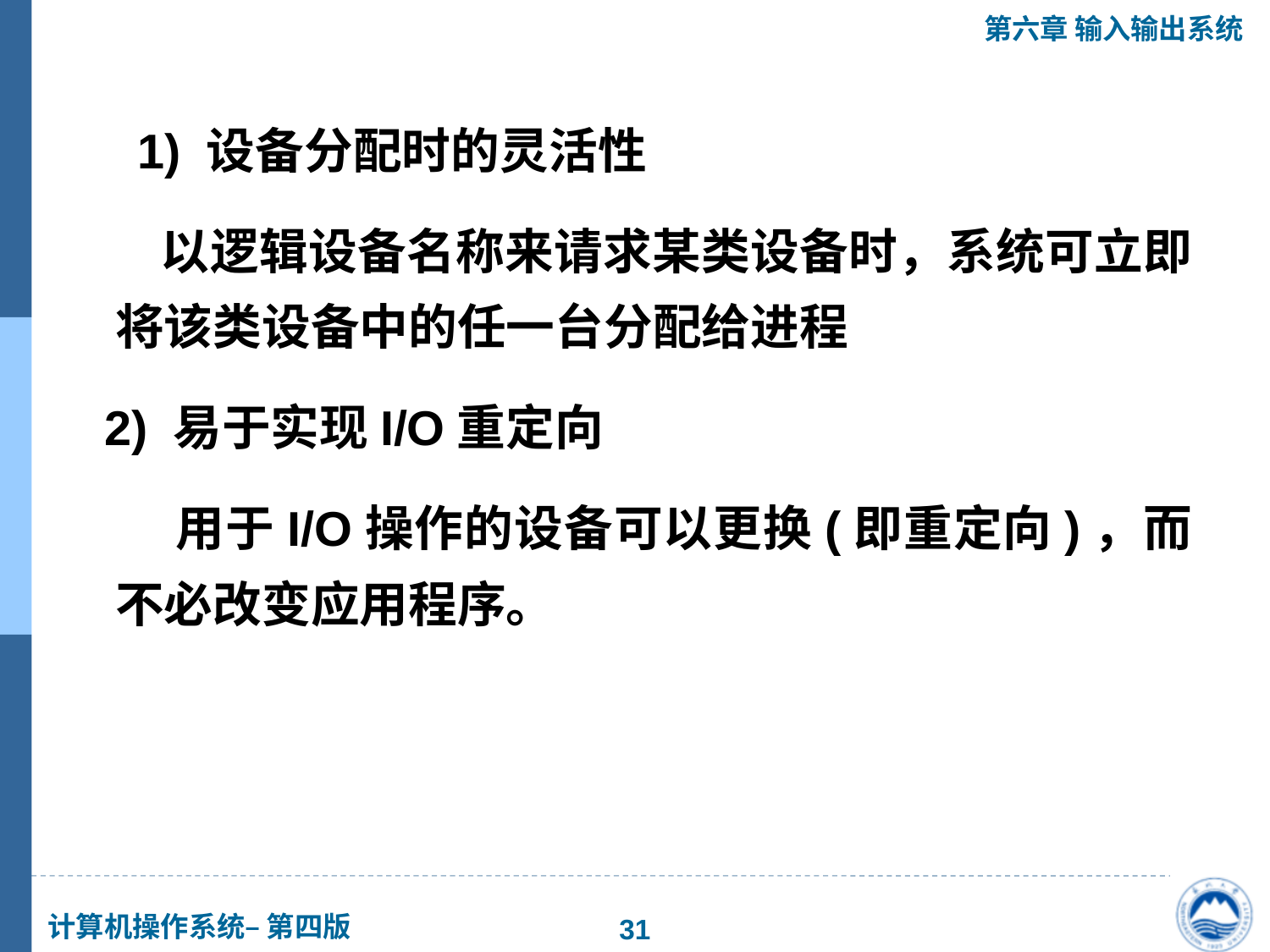

1) 设备分配时的灵活性
	   以逻辑设备名称来请求某类设备时，系统可立即将该类设备中的任一台分配给进程
  2) 易于实现I/O重定向
	    用于I/O操作的设备可以更换(即重定向)，而不必改变应用程序。